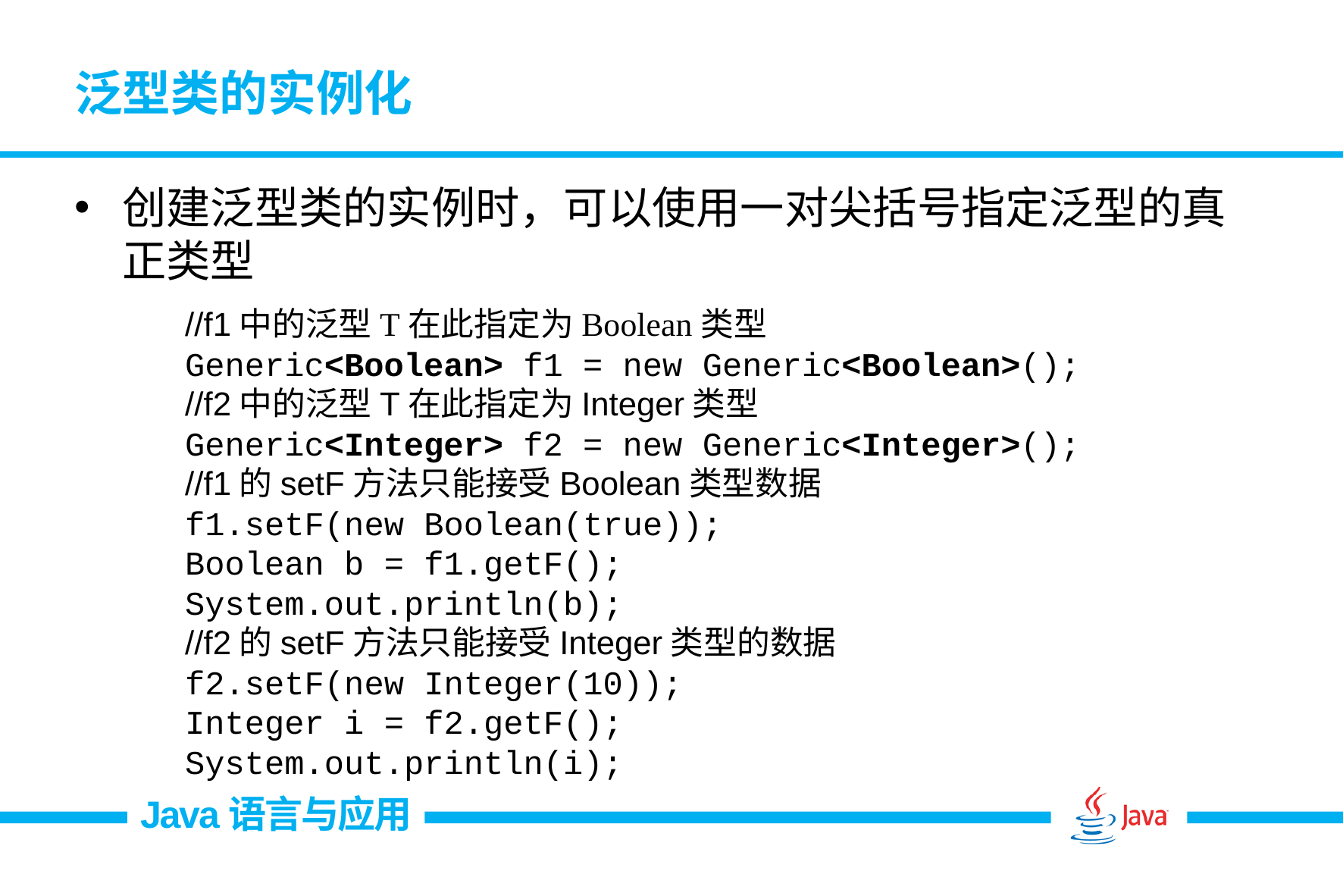

# 泛型类的实例化
创建泛型类的实例时，可以使用一对尖括号指定泛型的真正类型
//f1中的泛型T在此指定为Boolean类型
Generic<Boolean> f1 = new Generic<Boolean>();
//f2中的泛型T在此指定为Integer类型
Generic<Integer> f2 = new Generic<Integer>();
//f1的setF方法只能接受Boolean类型数据
f1.setF(new Boolean(true));
Boolean b = f1.getF();
System.out.println(b);
//f2的setF方法只能接受Integer类型的数据
f2.setF(new Integer(10));
Integer i = f2.getF();
System.out.println(i);